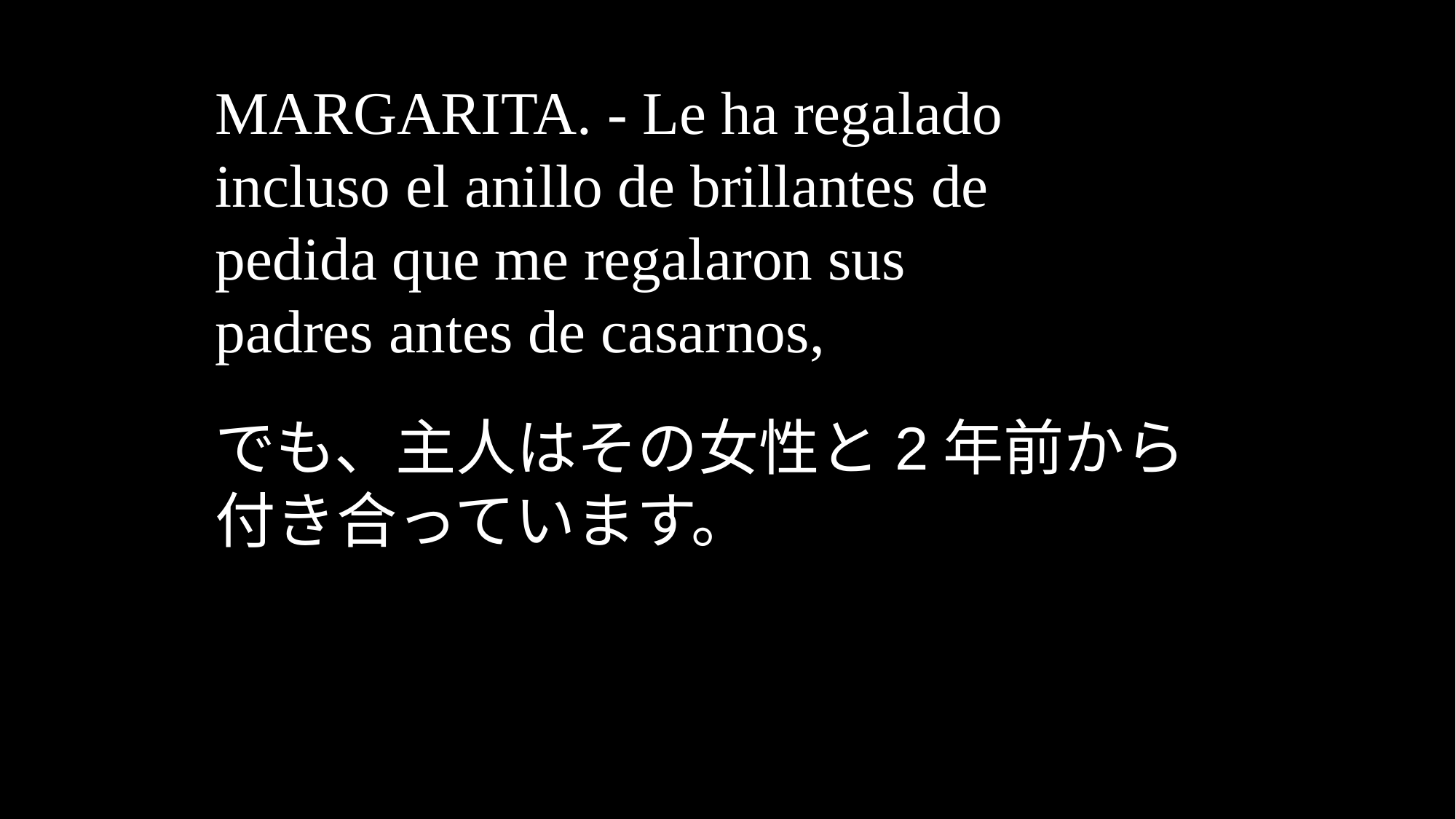

MARGARITA. - Le ha regalado incluso el anillo de brillantes de pedida que me regalaron sus padres antes de casarnos,

でも、主人はその女性と2年前から付き合っています。